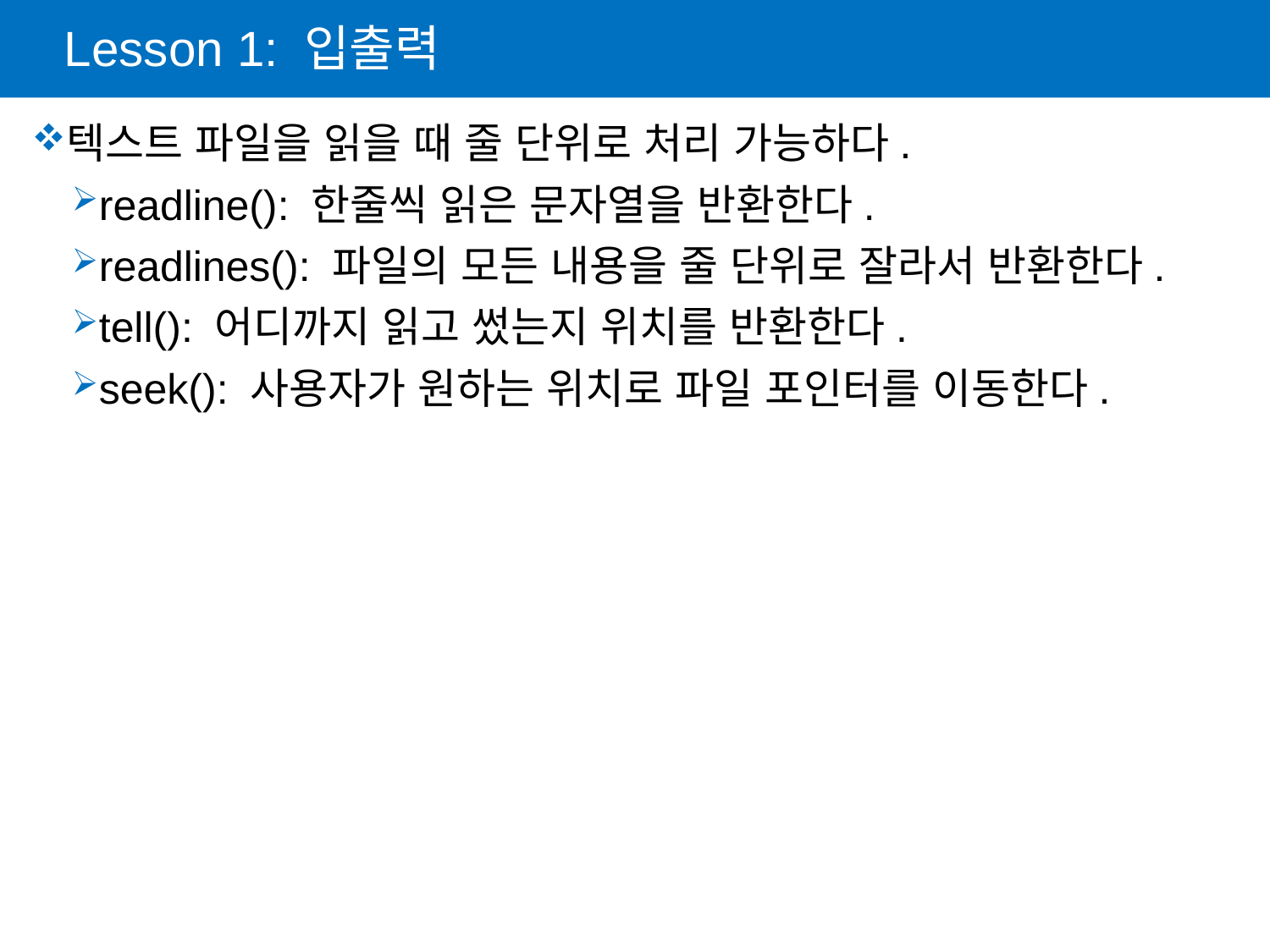

# Lesson 1: 입출력
텍스트 파일을 읽을 때 줄 단위로 처리 가능하다.
readline(): 한줄씩 읽은 문자열을 반환한다.
readlines(): 파일의 모든 내용을 줄 단위로 잘라서 반환한다.
tell(): 어디까지 읽고 썼는지 위치를 반환한다.
seek(): 사용자가 원하는 위치로 파일 포인터를 이동한다.